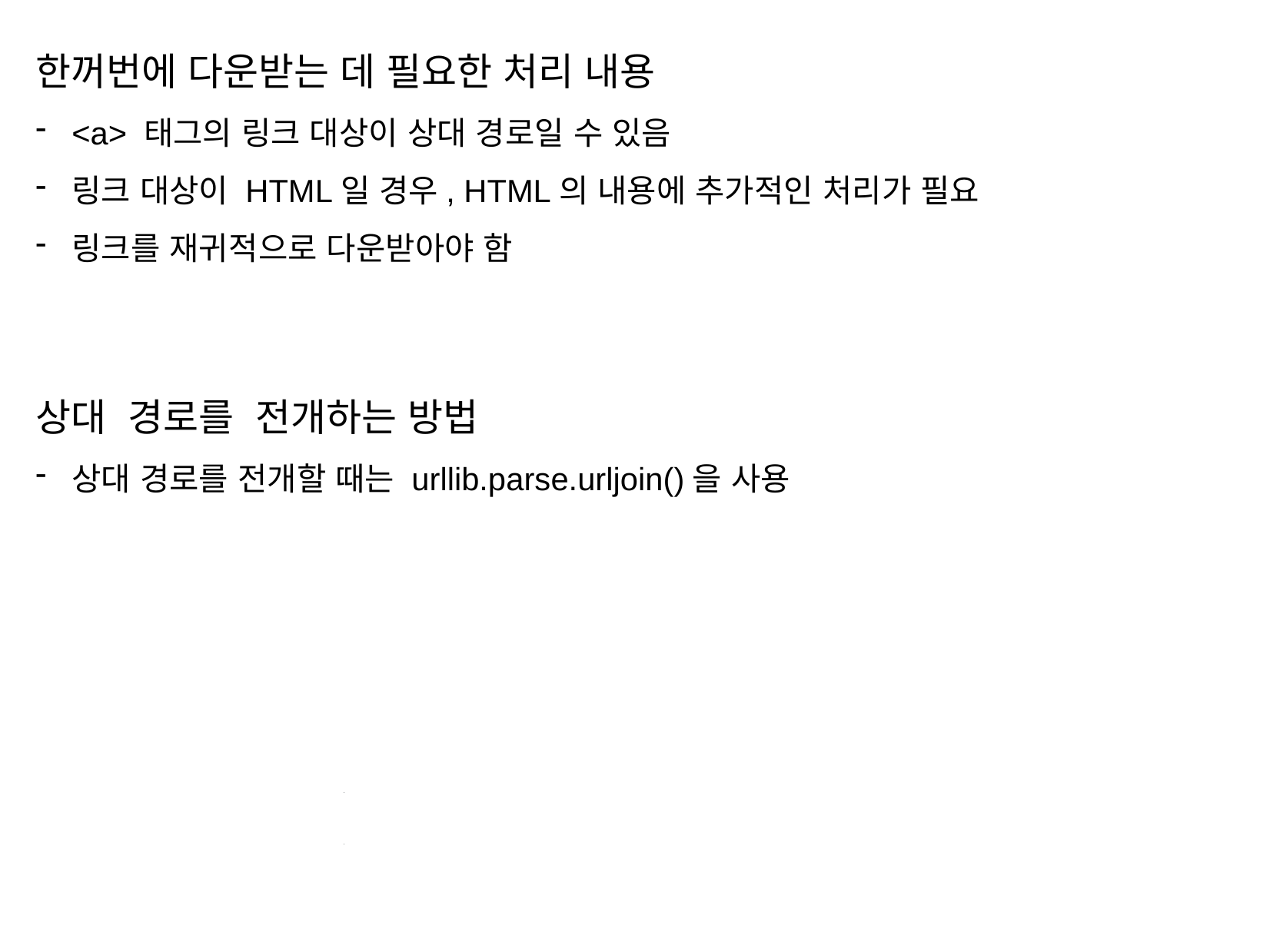

한꺼번에 다운받는 데 필요한 처리 내용
<a> 태그의 링크 대상이 상대 경로일 수 있음
링크 대상이 HTML일 경우, HTML의 내용에 추가적인 처리가 필요
링크를 재귀적으로 다운받아야 함

상대  경로를  전개하는 방법
상대 경로를 전개할 때는 urllib.parse.urljoin()을 사용